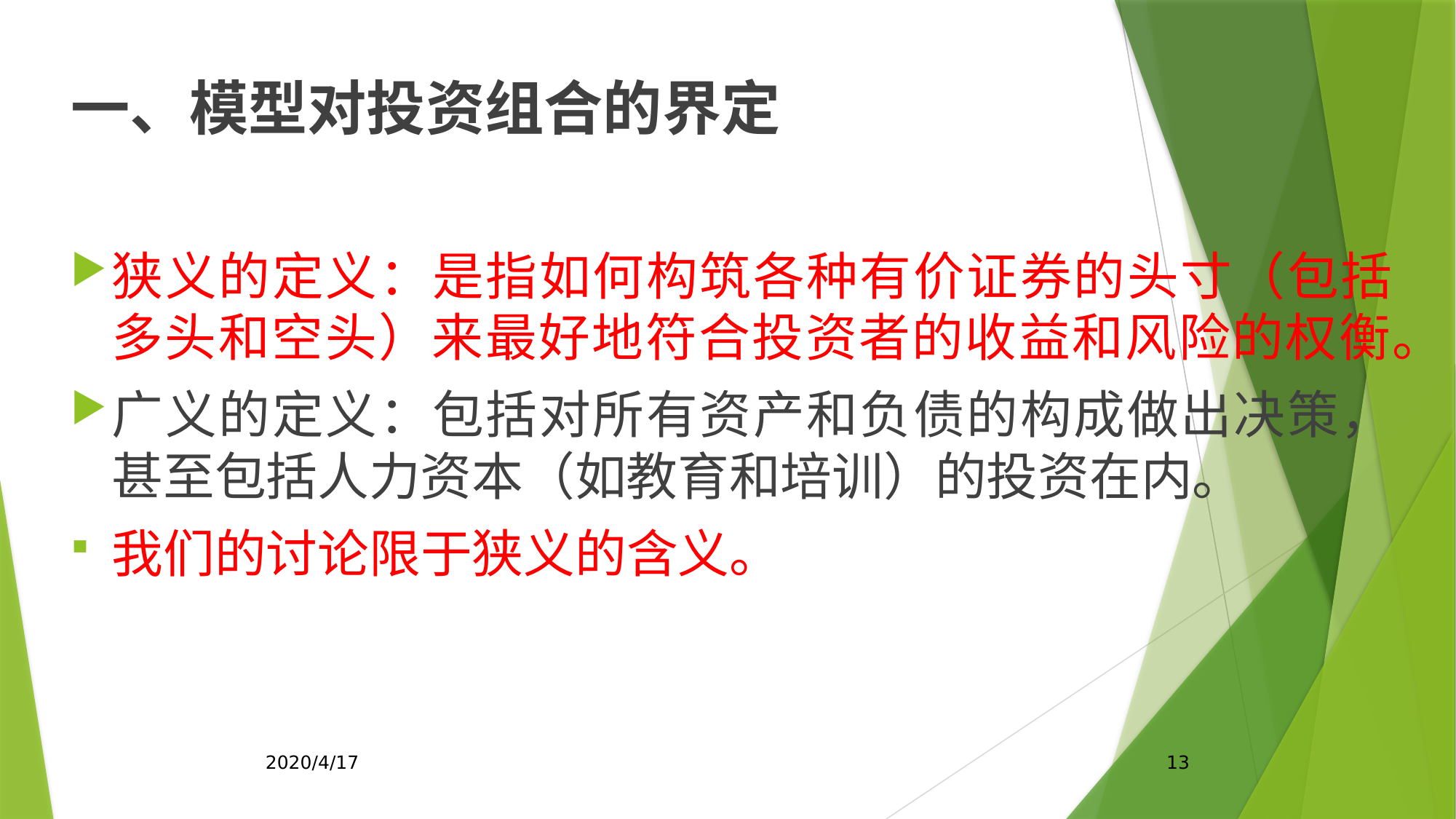

一、模型对投资组合的界定

狭义的定义：是指如何构筑各种有价证券的头寸（包括多头和空头）来最好地符合投资者的收益和风险的权衡。
广义的定义：包括对所有资产和负债的构成做出决策，甚至包括人力资本（如教育和培训）的投资在内。
我们的讨论限于狭义的含义。
2020/4/17
13